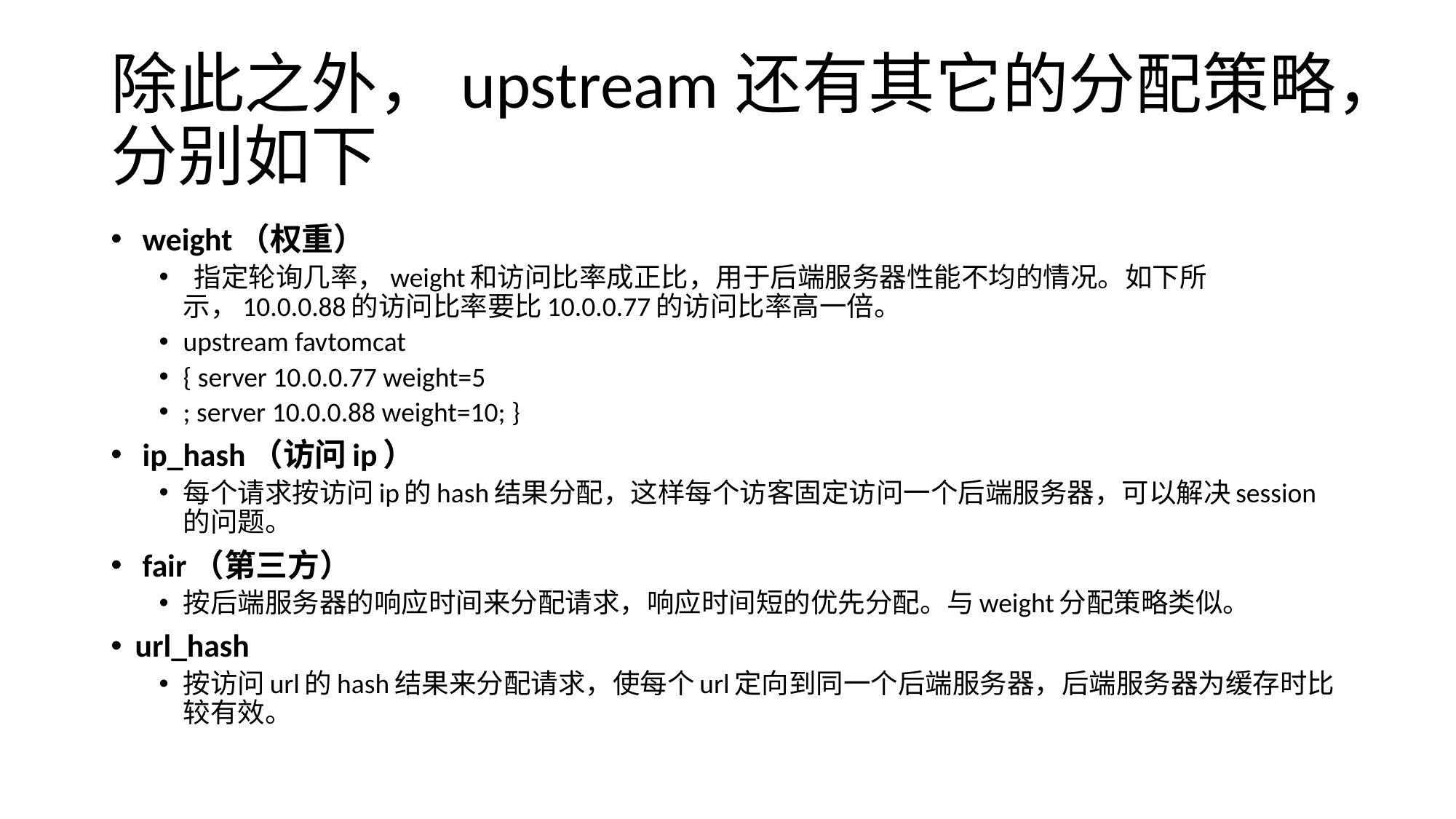

# 除此之外，upstream还有其它的分配策略，分别如下
 weight（权重）
 指定轮询几率，weight和访问比率成正比，用于后端服务器性能不均的情况。如下所示，10.0.0.88的访问比率要比10.0.0.77的访问比率高一倍。
upstream favtomcat
{ server 10.0.0.77 weight=5
; server 10.0.0.88 weight=10; }
 ip_hash（访问ip）
每个请求按访问ip的hash结果分配，这样每个访客固定访问一个后端服务器，可以解决session的问题。
 fair（第三方）
按后端服务器的响应时间来分配请求，响应时间短的优先分配。与weight分配策略类似。
url_hash
按访问url的hash结果来分配请求，使每个url定向到同一个后端服务器，后端服务器为缓存时比较有效。